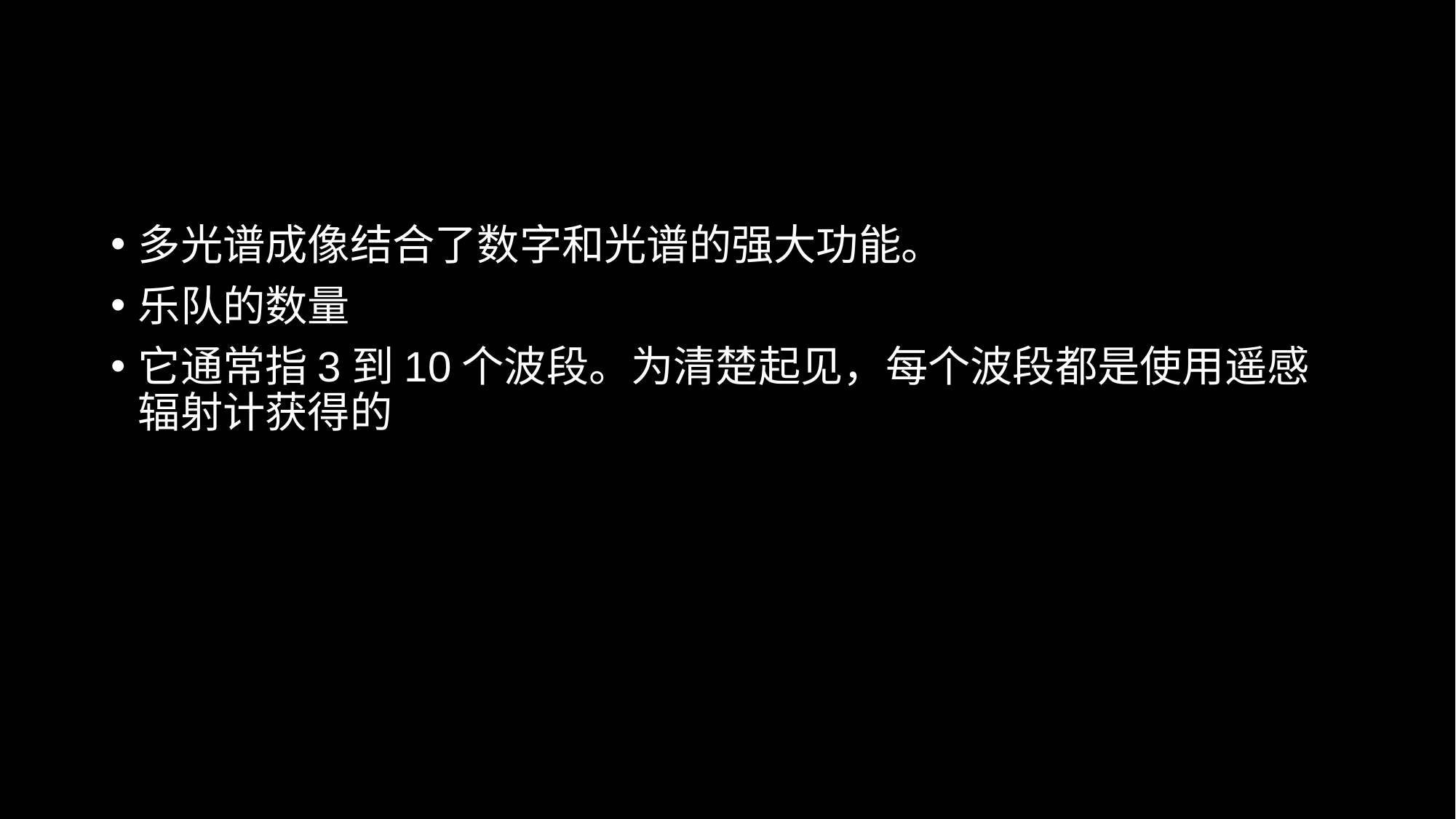

#
多光谱成像结合了数字和光谱的强大功能。
乐队的数量
它通常指3到10个波段。为清楚起见，每个波段都是使用遥感辐射计获得的